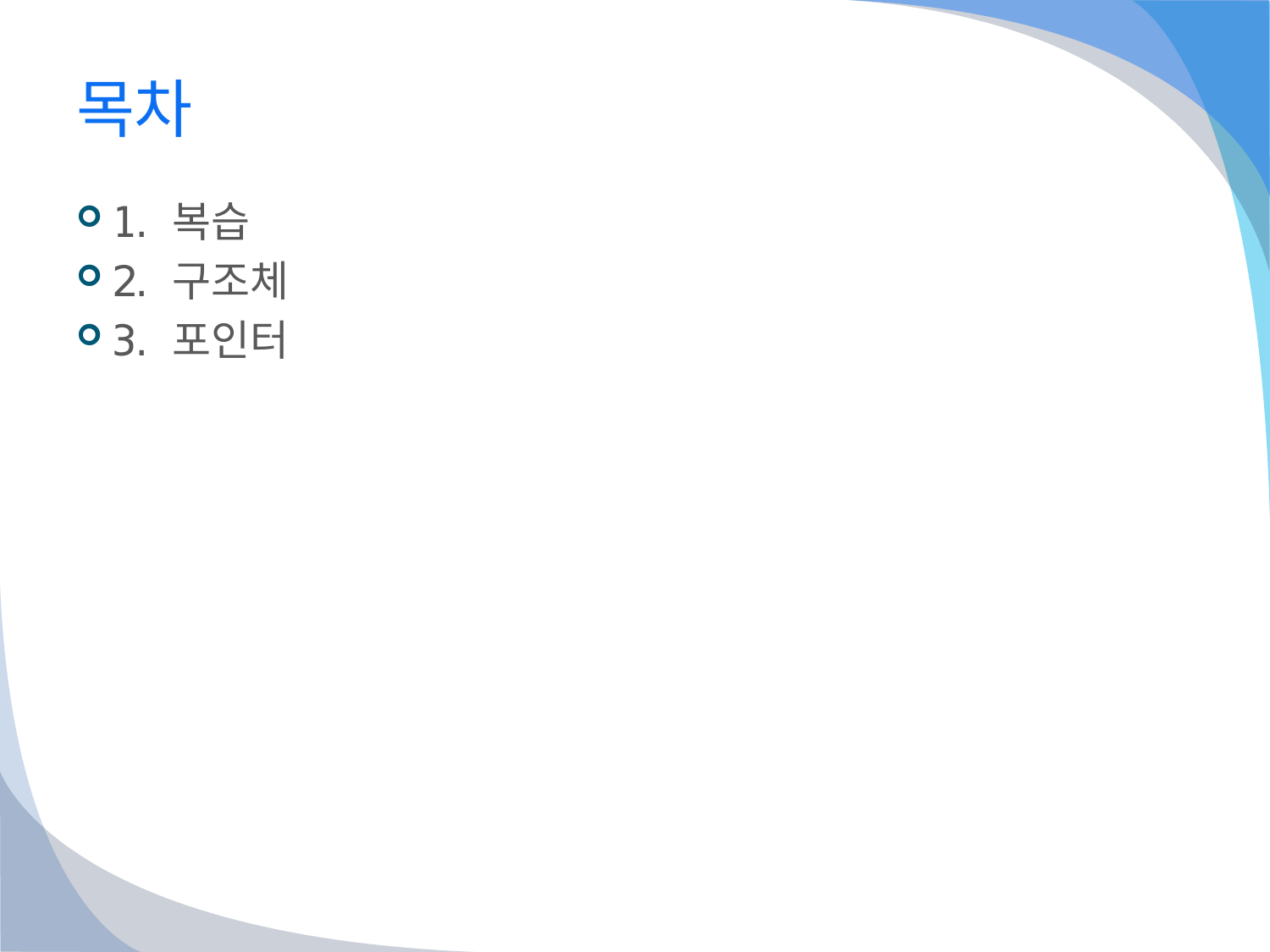

# 목차
1. 복습
2. 구조체
3. 포인터